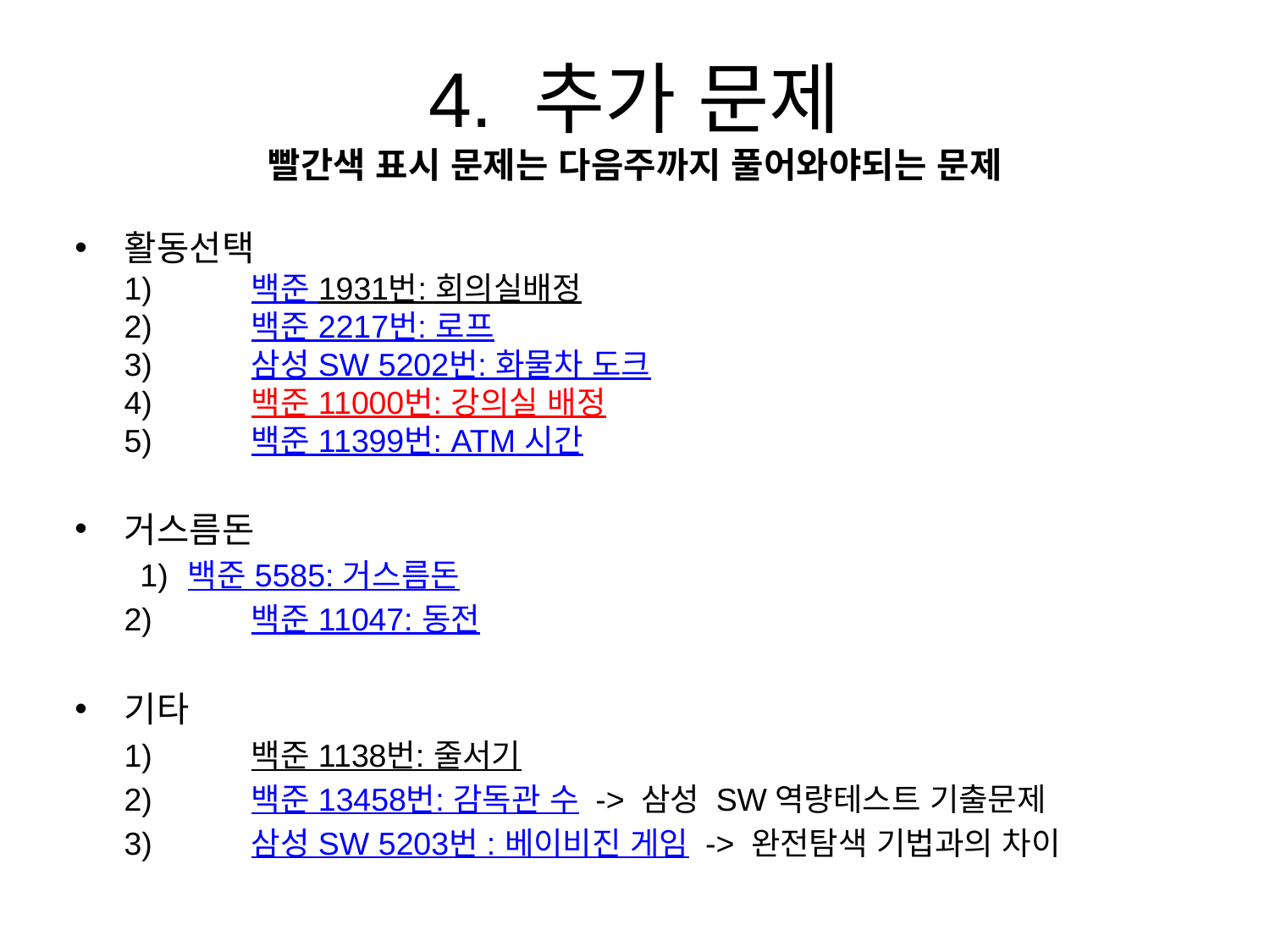

# 4. 추가 문제
빨간색 표시 문제는 다음주까지 풀어와야되는 문제
활동선택
1) 	백준 1931번: 회의실배정
2) 	백준 2217번: 로프
3) 	삼성 SW 5202번: 화물차 도크
4) 	백준 11000번: 강의실 배정
5) 	백준 11399번: ATM 시간

거스름돈
백준 5585: 거스름돈
2) 	백준 11047: 동전
기타
1) 	백준 1138번: 줄서기
2) 	백준 13458번: 감독관 수 -> 삼성 SW역량테스트 기출문제
3) 	삼성 SW 5203번 : 베이비진 게임 -> 완전탐색 기법과의 차이